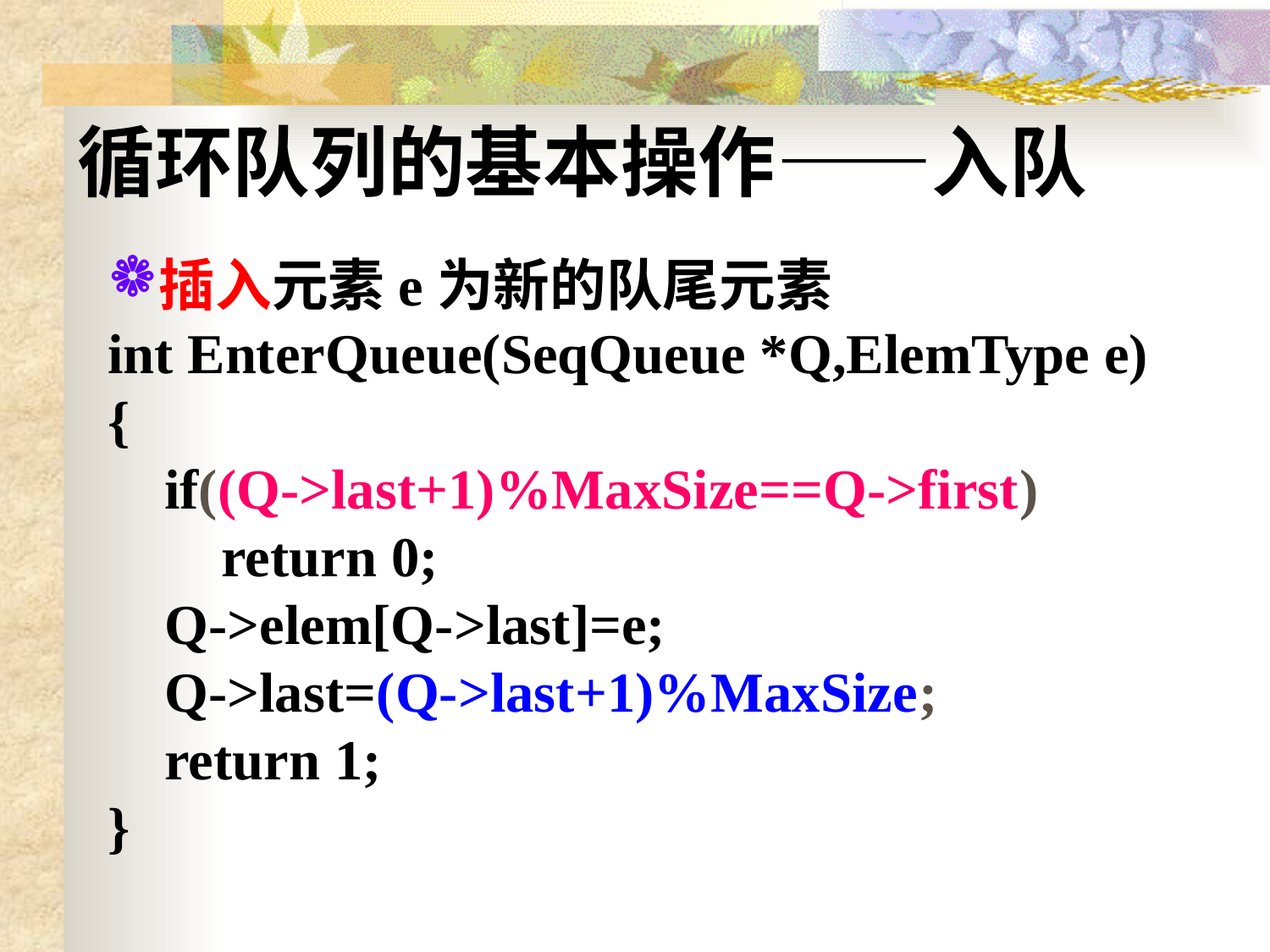

循环队列的基本操作——入队
插入元素e为新的队尾元素
int EnterQueue(SeqQueue *Q,ElemType e)
{
    if((Q->last+1)%MaxSize==Q->first)
        return 0;
    Q->elem[Q->last]=e;
    Q->last=(Q->last+1)%MaxSize;
    return 1;
}